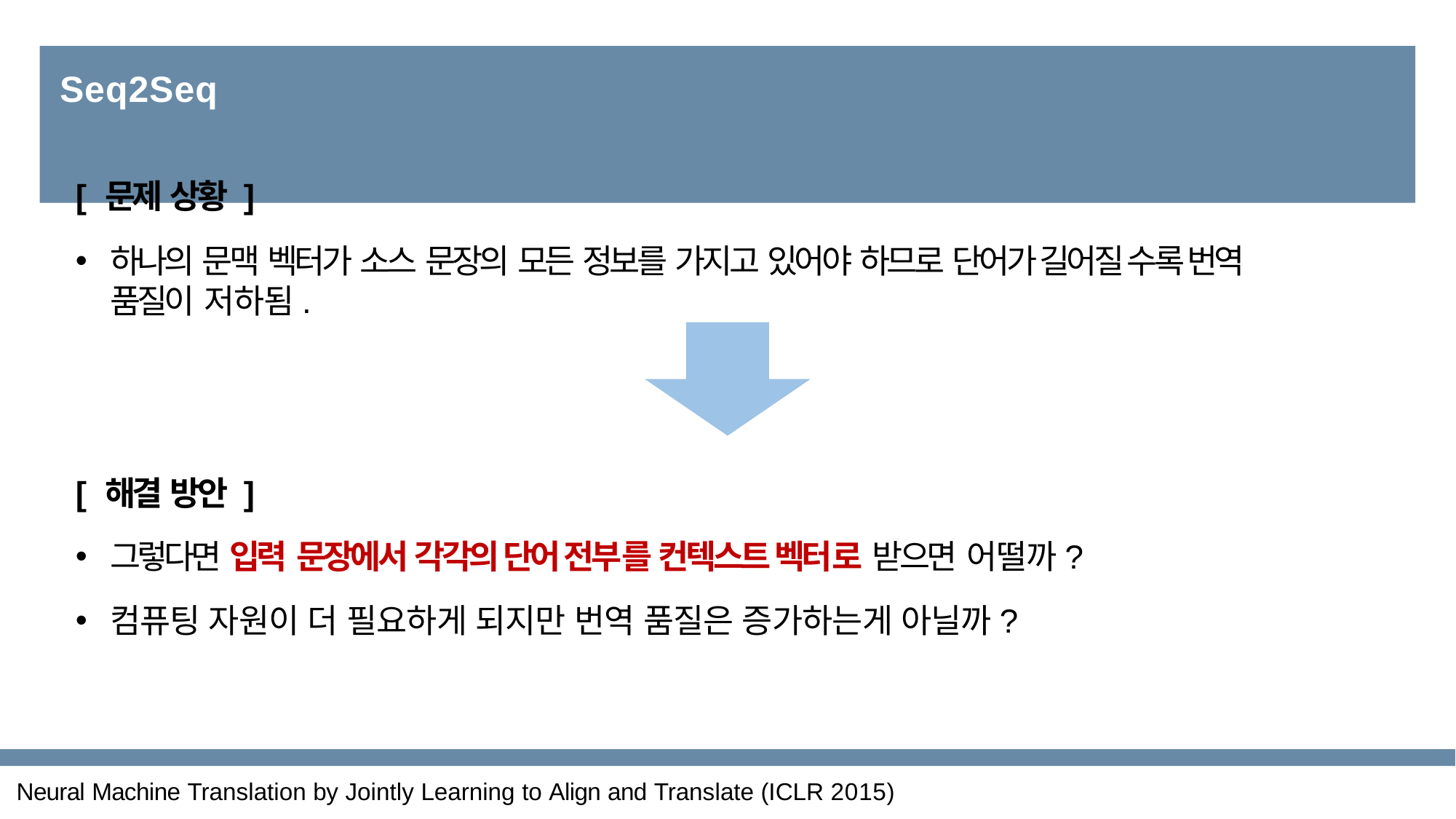

# Seq2Seq
[ 문제 상황 ]
하나의 문맥 벡터가 소스 문장의 모든 정보를 가지고 있어야 하므로 단어가 길어질 수록 번역 품질이 저하됨.

[ 해결 방안 ]
그렇다면 입력 문장에서 각각의 단어 전부를 컨텍스트 벡터로 받으면 어떨까?
컴퓨팅 자원이 더 필요하게 되지만 번역 품질은 증가하는게 아닐까?

Neural Machine Translation by Jointly Learning to Align and Translate (ICLR 2015)